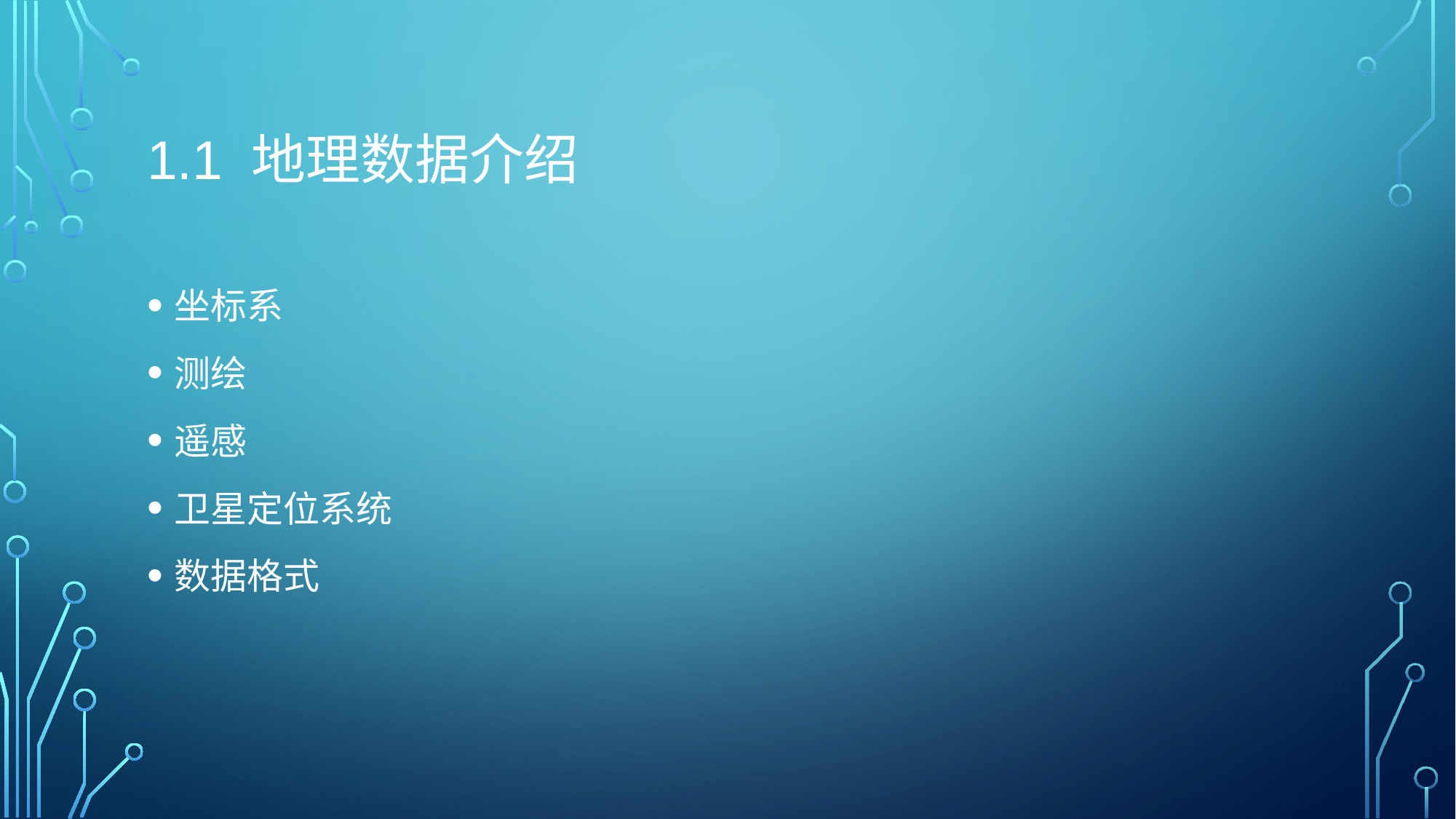

# 1.1 地理数据介绍
坐标系
测绘
遥感
卫星定位系统
数据格式